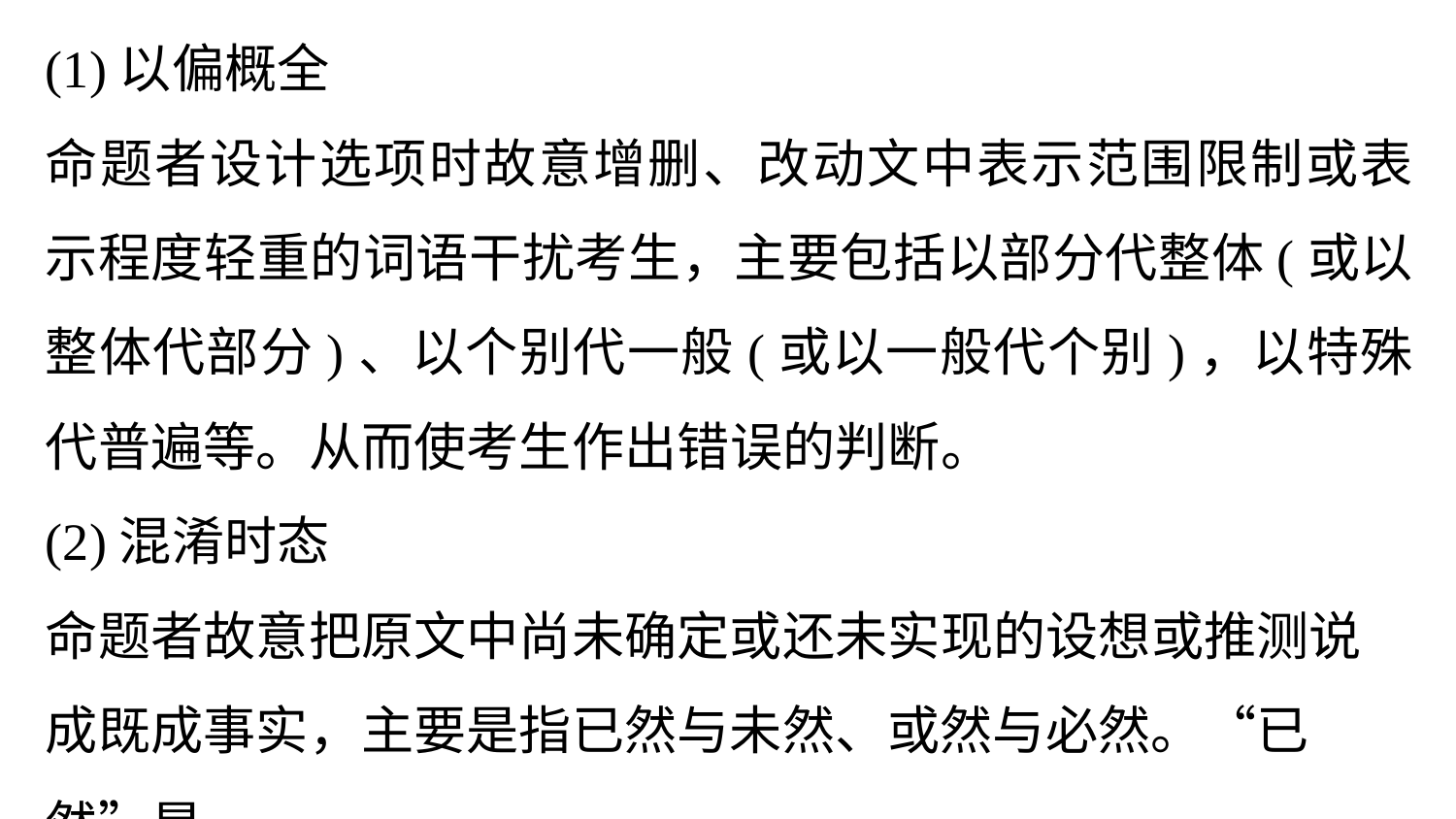

(1)以偏概全
命题者设计选项时故意增删、改动文中表示范围限制或表示程度轻重的词语干扰考生，主要包括以部分代整体(或以整体代部分)、以个别代一般(或以一般代个别)，以特殊代普遍等。从而使考生作出错误的判断。
(2)混淆时态
命题者故意把原文中尚未确定或还未实现的设想或推测说成既成事实，主要是指已然与未然、或然与必然。“已然”是